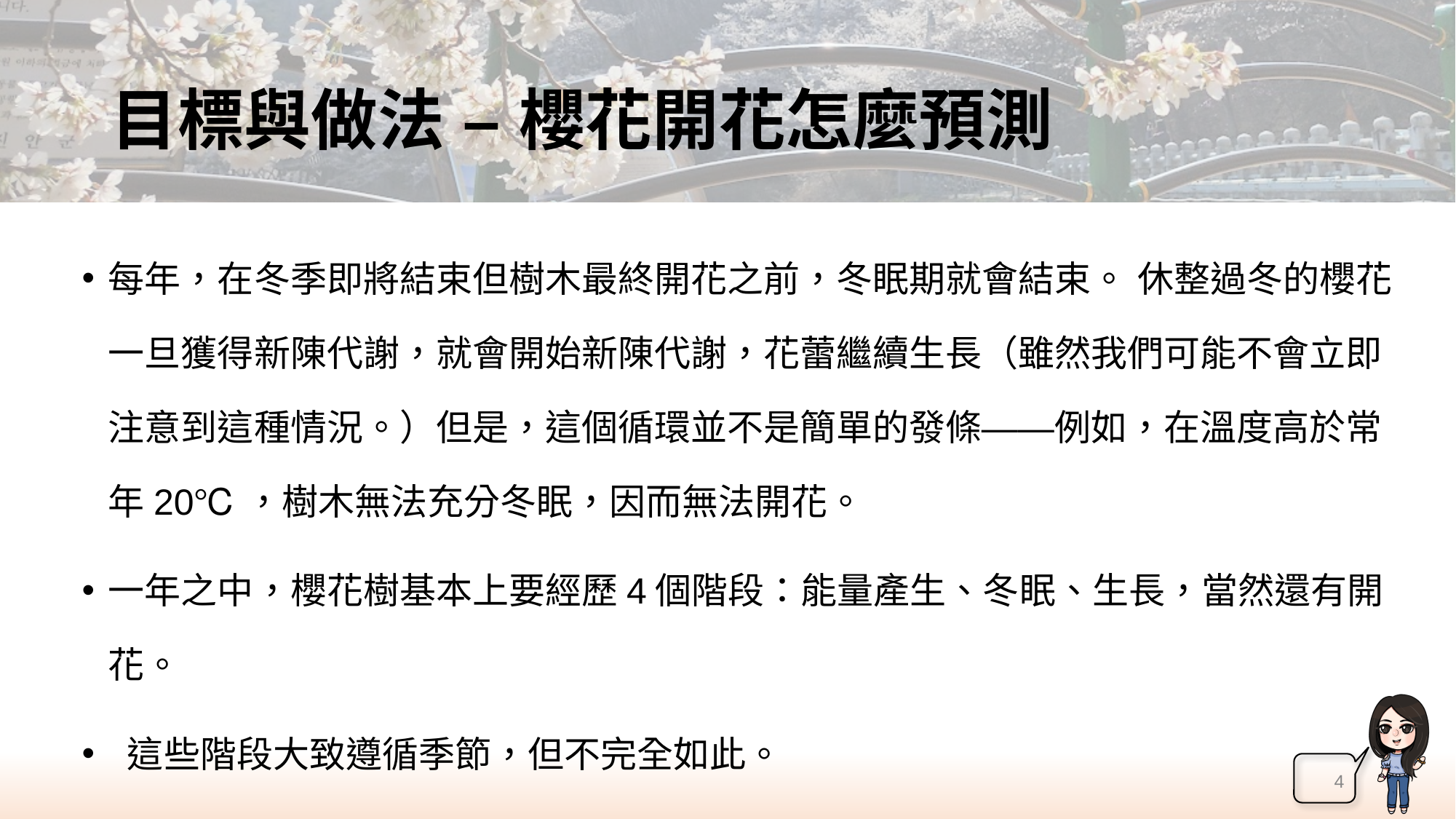

# 目標與做法 – 櫻花開花怎麼預測
每年，在冬季即將結束但樹木最終開花之前，冬眠期就會結束。 休整過冬的櫻花一旦獲得新陳代謝，就會開始新陳代謝，花蕾繼續生長（雖然我們可能不會立即注意到這種情況。）但是，這個循環並不是簡單的發條——例如，在溫度高於常年20℃，樹木無法充分冬眠，因而無法開花。
一年之中，櫻花樹基本上要經歷4個階段：能量產生、冬眠、生長，當然還有開花。
 這些階段大致遵循季節，但不完全如此。
4